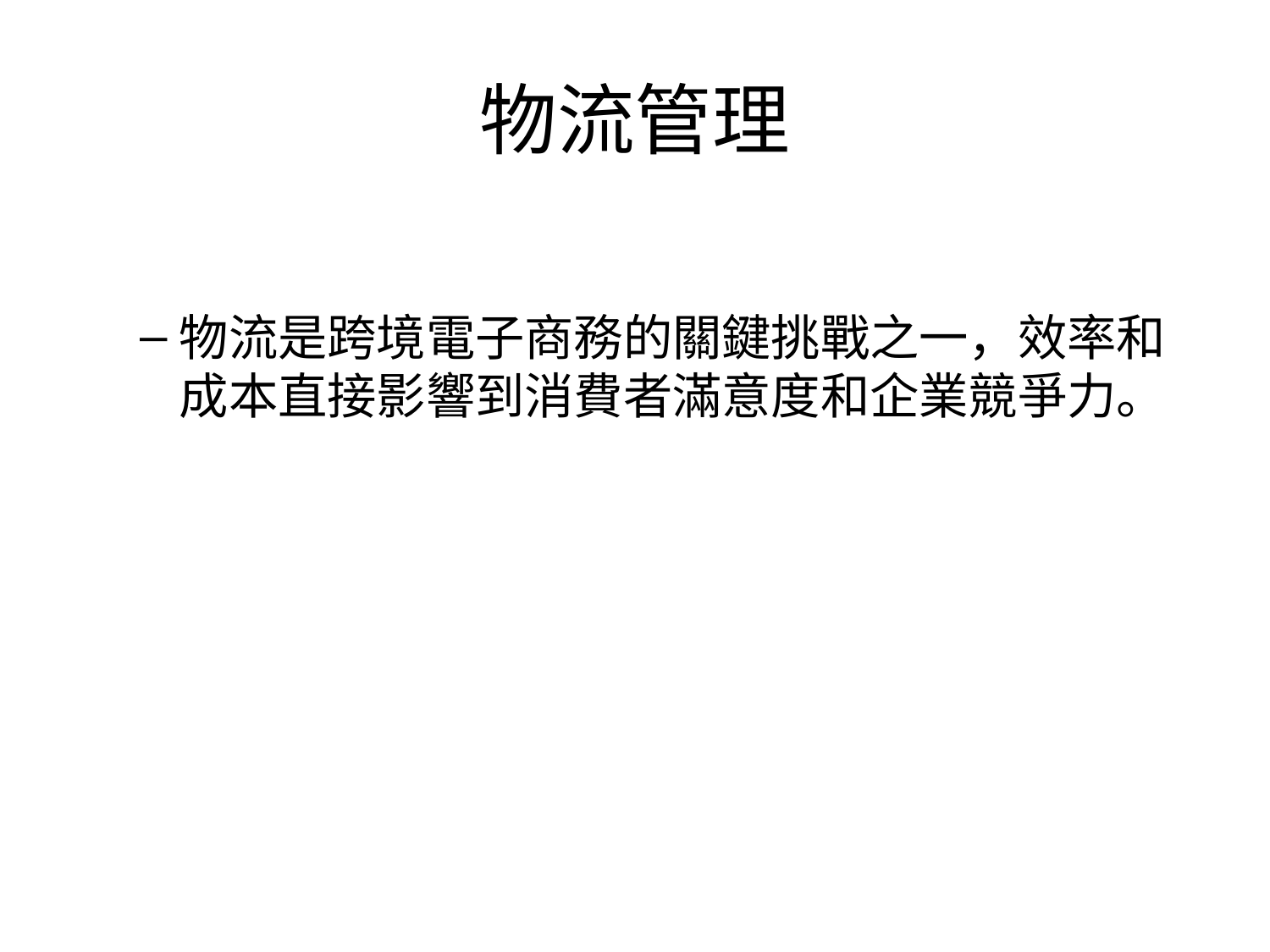

# 物流管理

物流是跨境電子商務的關鍵挑戰之一，效率和成本直接影響到消費者滿意度和企業競爭力。